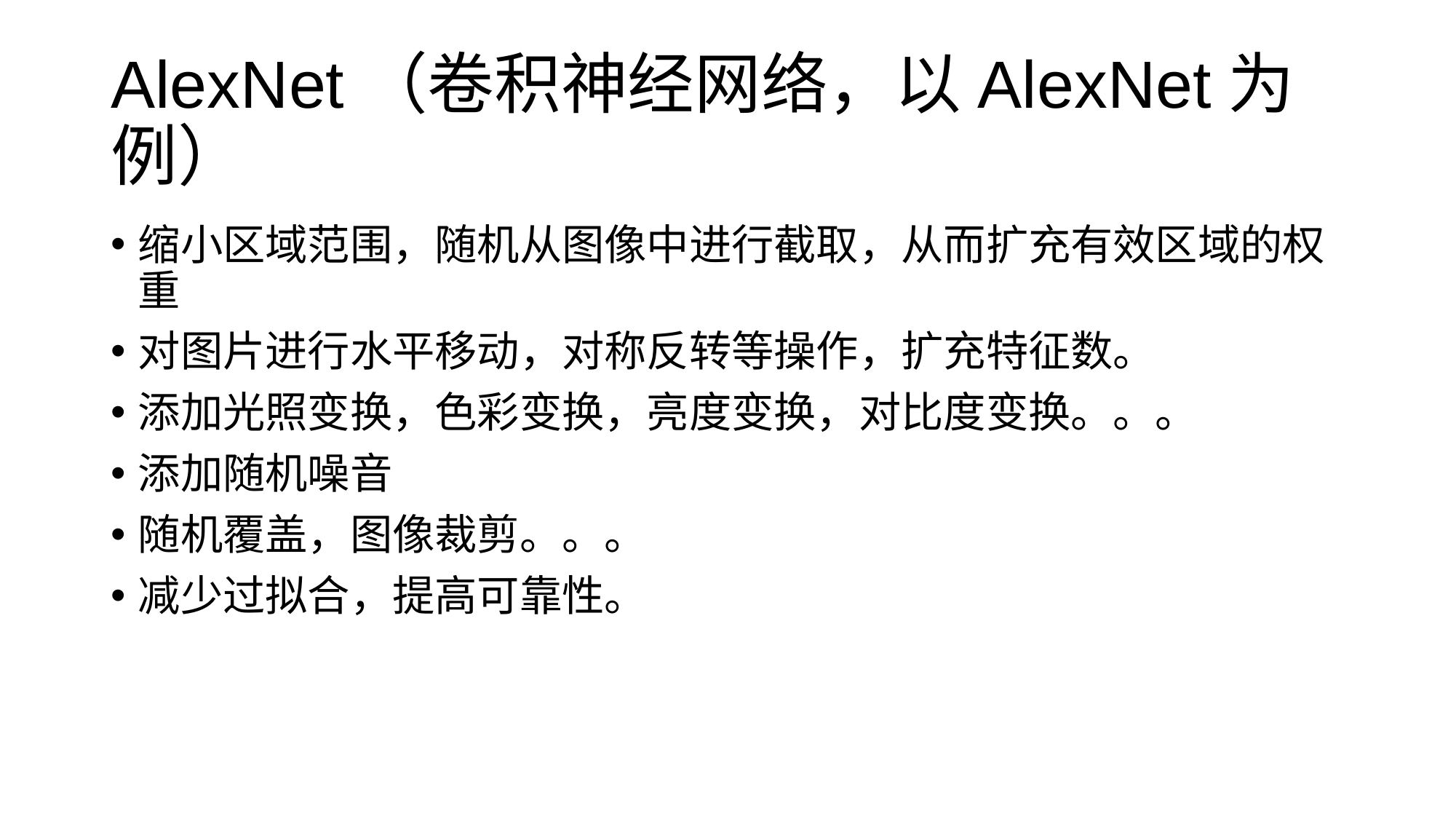

# AlexNet（卷积神经网络，以AlexNet为例）
缩小区域范围，随机从图像中进行截取，从而扩充有效区域的权重
对图片进行水平移动，对称反转等操作，扩充特征数。
添加光照变换，色彩变换，亮度变换，对比度变换。。。
添加随机噪音
随机覆盖，图像裁剪。。。
减少过拟合，提高可靠性。